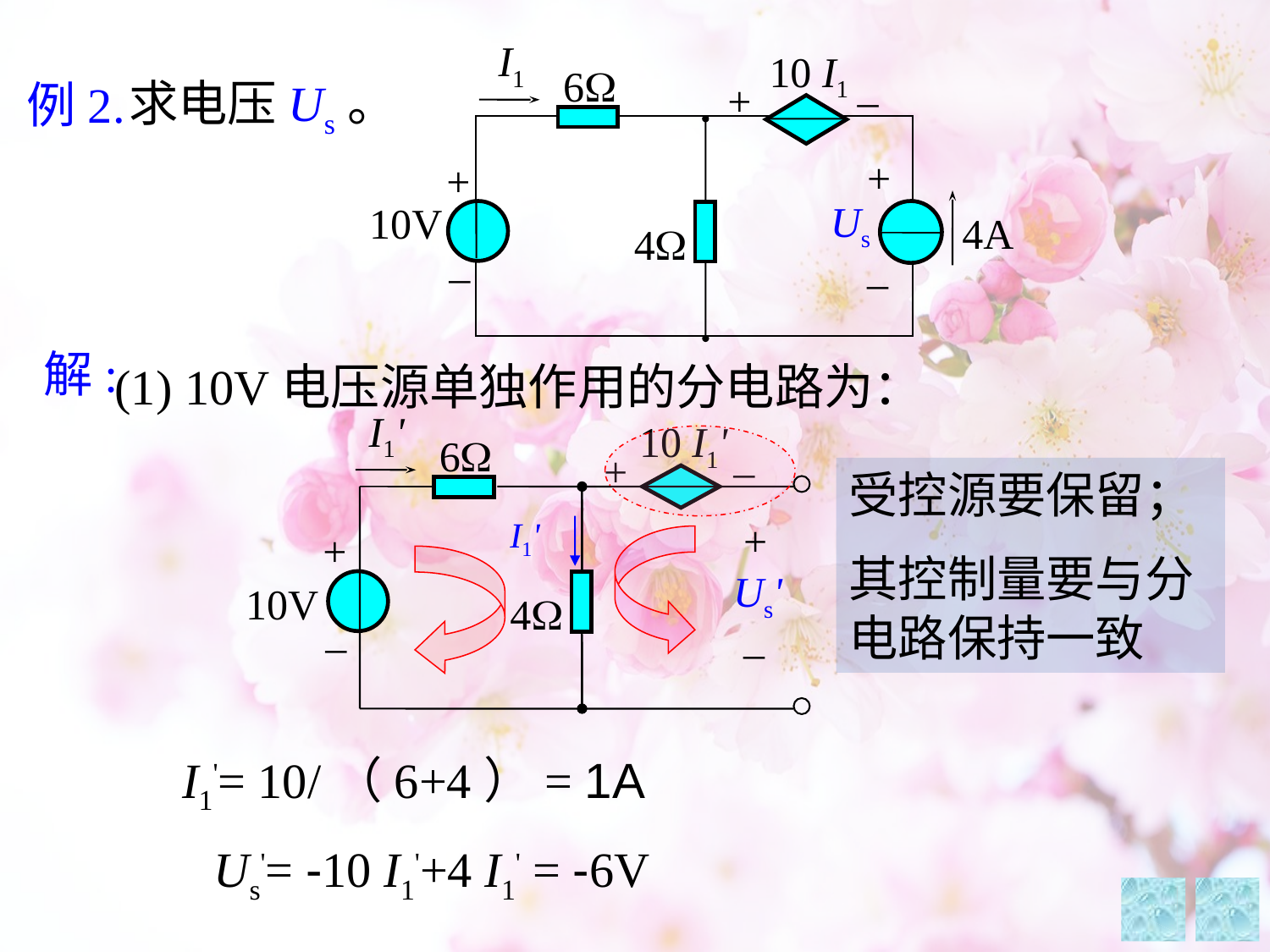

I1
10 I1
6Ω
+
–

+
+
10V

Us

4A
4Ω

–
–
例2.
求电压Us。
解:
(1) 10V电压源单独作用的分电路为：
I1'
10 I1'
6Ω
+
–

+
+
Us'
10V

4Ω

–
–

受控源要保留；
其控制量要与分电路保持一致
I1'

I1'= 10/（6+4）= 1A
Us'= -10 I1'+4 I1' = -6V